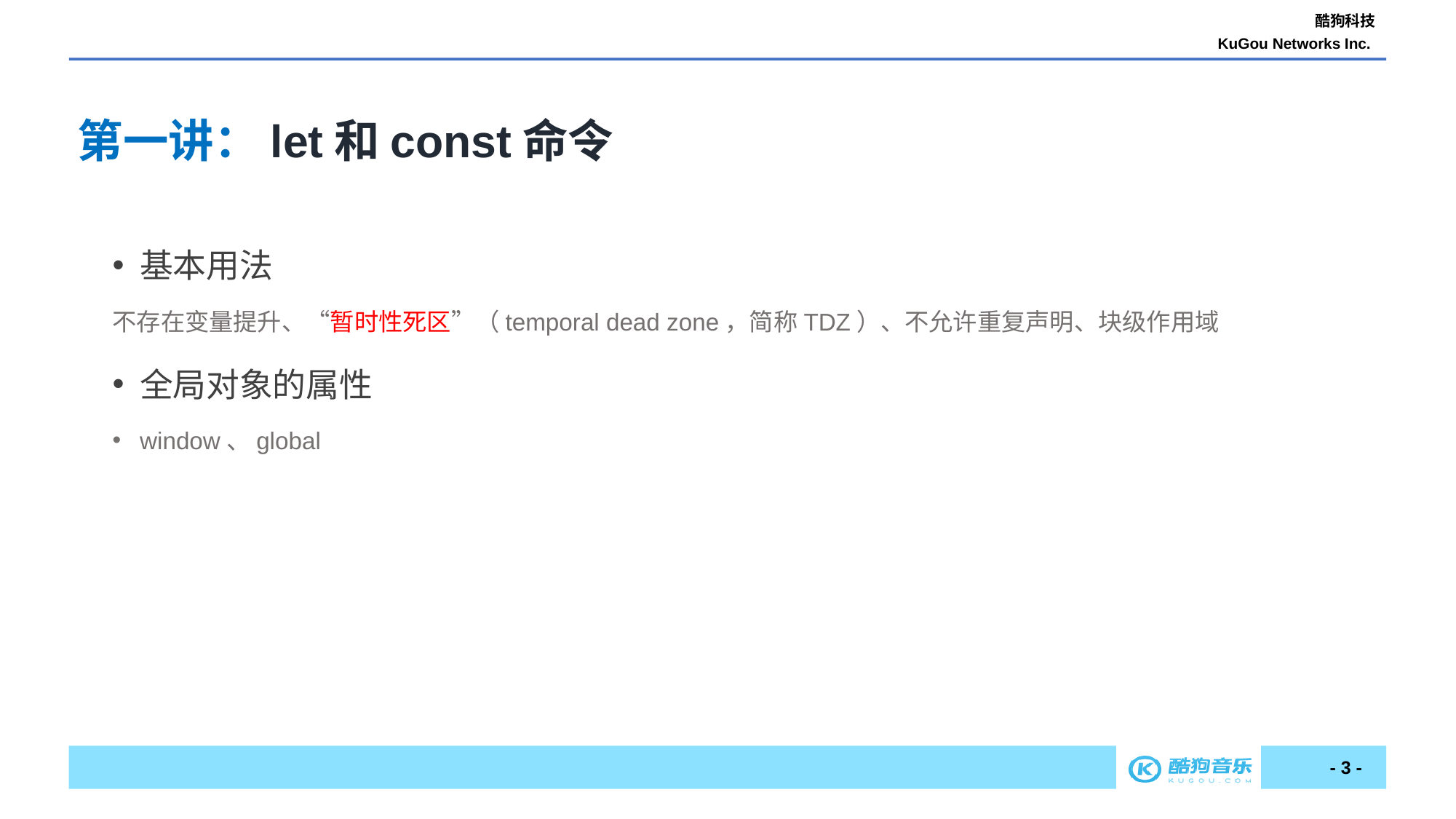

第一讲：let和const命令
基本用法
不存在变量提升、“暂时性死区”（temporal dead zone，简称TDZ）、不允许重复声明、块级作用域
全局对象的属性
window、global